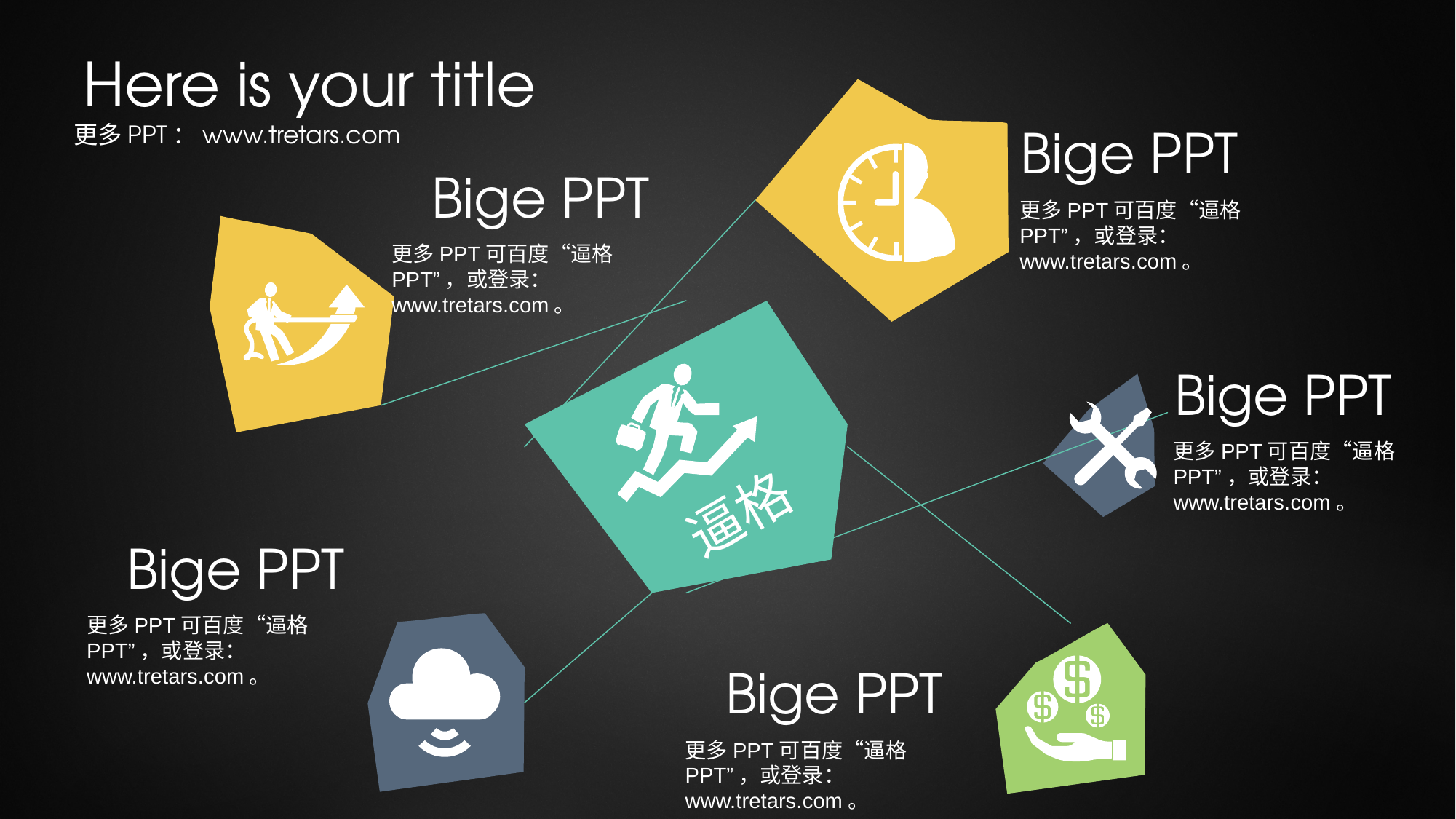

Here is your title

Bige PPT
更多PPT：www.tretars.com

Bige PPT
更多PPT可百度“逼格PPT”，或登录：www.tretars.com。

更多PPT可百度“逼格PPT”，或登录：www.tretars.com。

Bige PPT

更多PPT可百度“逼格PPT”，或登录：www.tretars.com。
逼格
Bige PPT
更多PPT可百度“逼格PPT”，或登录：www.tretars.com。

Bige PPT

更多PPT可百度“逼格PPT”，或登录：www.tretars.com。